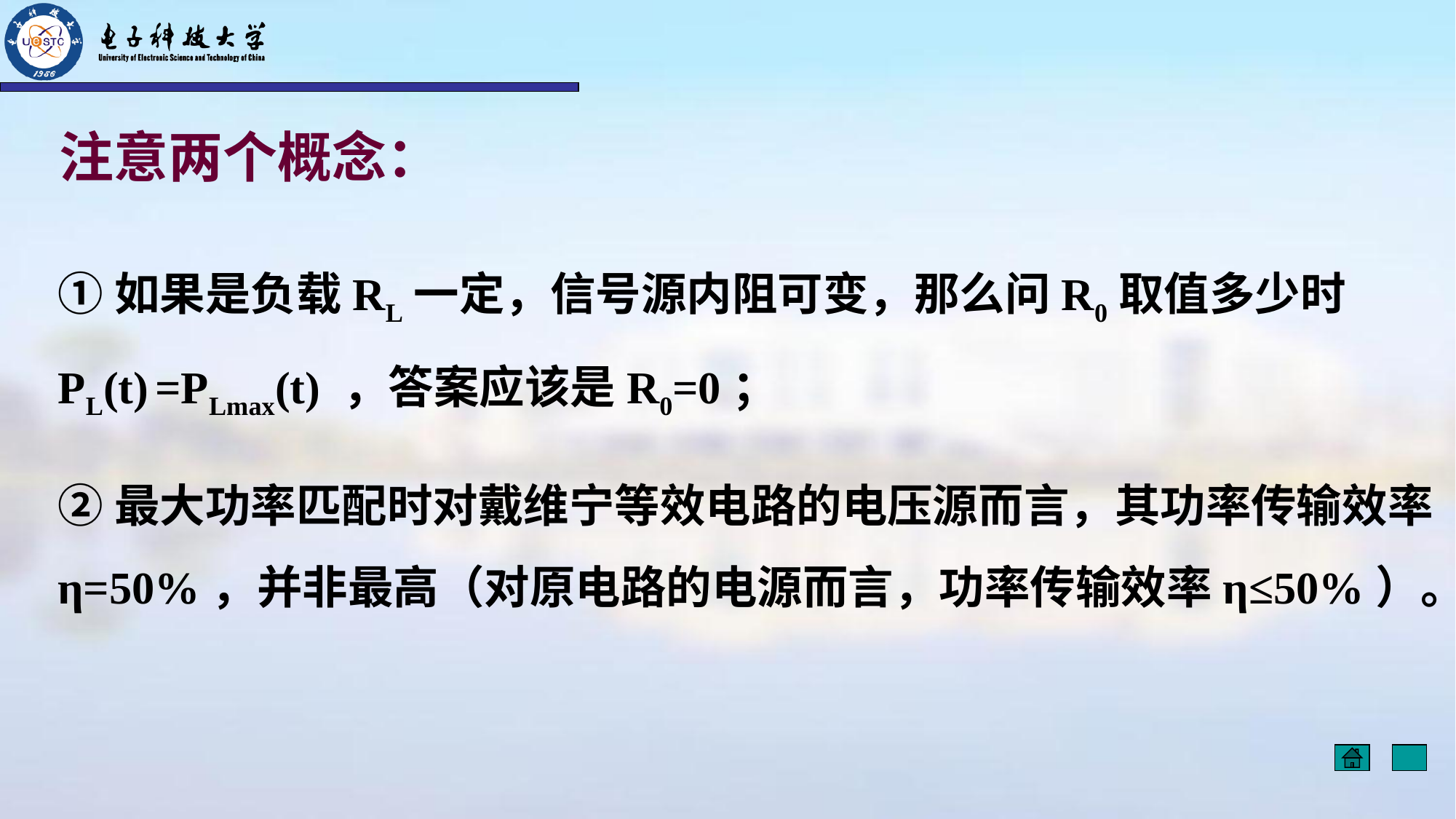

注意两个概念：
①如果是负载RL一定，信号源内阻可变，那么问R0取值多少时PL(t) =PLmax(t) ，答案应该是R0=0；
②最大功率匹配时对戴维宁等效电路的电压源而言，其功率传输效率η=50%，并非最高（对原电路的电源而言，功率传输效率η≤50%）。